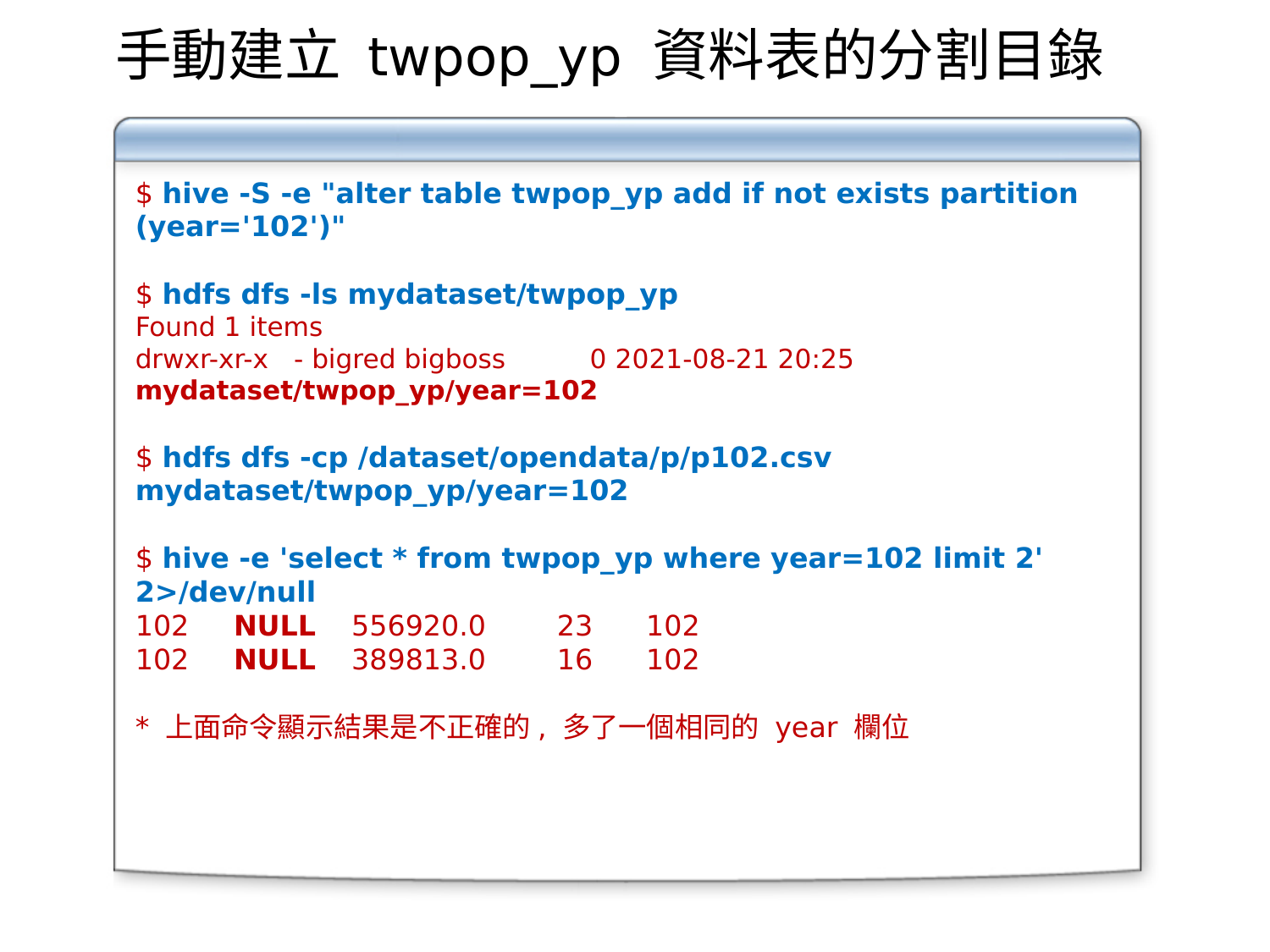

手動建立 twpop_yp 資料表的分割目錄
$ hive -S -e "alter table twpop_yp add if not exists partition (year='102')"

$ hdfs dfs -ls mydataset/twpop_yp
Found 1 items
drwxr-xr-x   - bigred bigboss          0 2021-08-21 20:25 mydataset/twpop_yp/year=102

$ hdfs dfs -cp /dataset/opendata/p/p102.csv   mydataset/twpop_yp/year=102

$ hive -e 'select * from twpop_yp where year=102 limit 2' 2>/dev/null
102     NULL    556920.0        23      102
102     NULL    389813.0        16      102

* 上面命令顯示結果是不正確的, 多了一個相同的 year 欄位